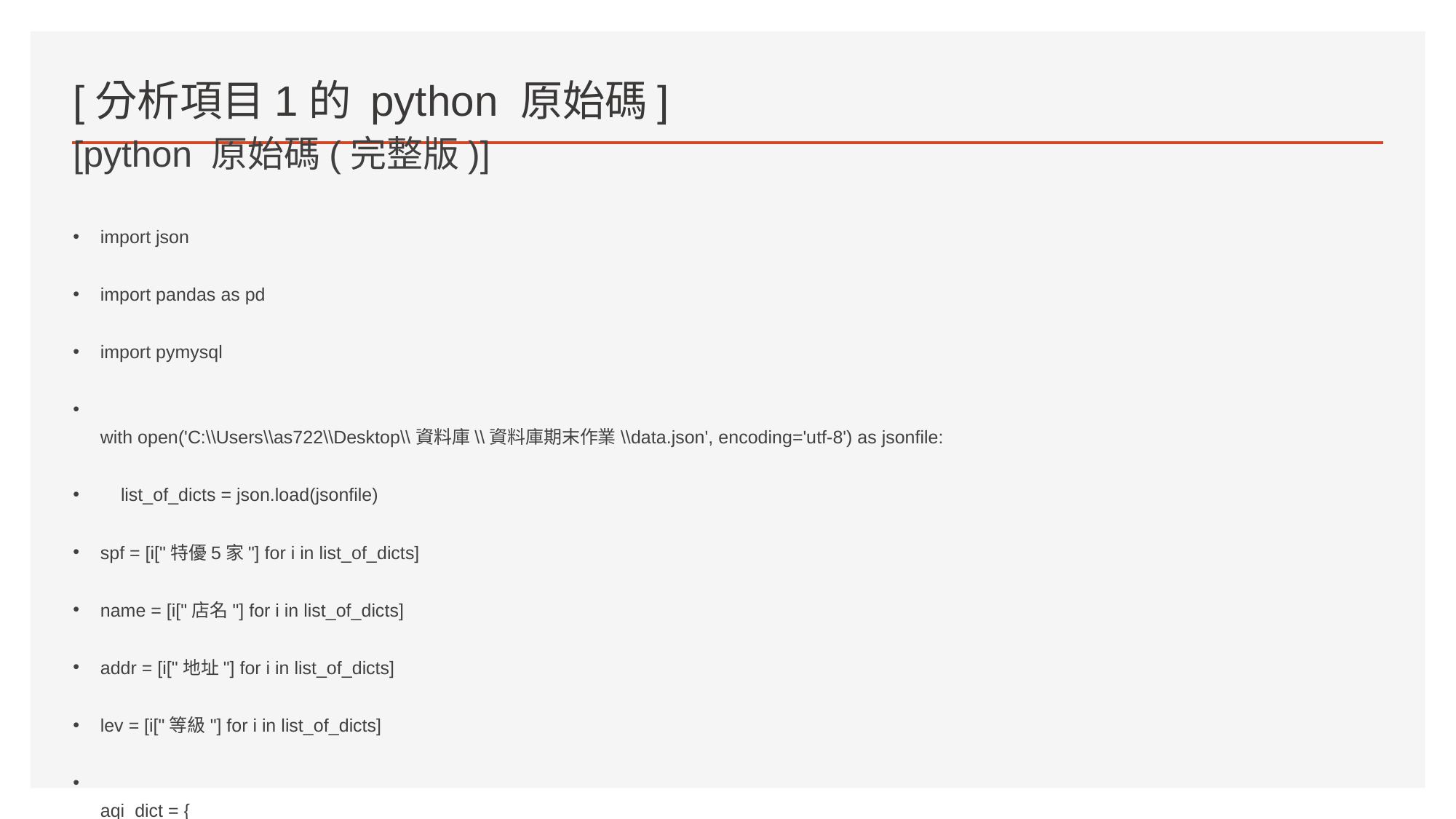

# [分析項目1的 python 原始碼]
[python 原始碼(完整版)]
import json
import pandas as pd
import pymysql
with open('C:\\Users\\as722\\Desktop\\資料庫\\資料庫期末作業\\data.json', encoding='utf-8') as jsonfile:
    list_of_dicts = json.load(jsonfile)
spf = [i["特優5家"] for i in list_of_dicts]
name = [i["店名"] for i in list_of_dicts]
addr = [i["地址"] for i in list_of_dicts]
lev = [i["等級"] for i in list_of_dicts]
aqi_dict = {
    "SPF": spf,
    "NAME": name,
    "ADDR": addr,
    "LEV": lev
}
conn = pymysql.connect(host='localhost',port=3306,user='root',password='n226165528',db='db_demo',charset='utf8')
cursor = conn.cursor()
cursor.execute("SELECT VERSION()")
data = cursor.fetchone()
print("Database version : %s " % data) # 結果表明已經連線成功
for i in range(len(spf)):
    spf = aqi_dict['SPF'][i]
    name = aqi_dict['NAME'][i]
    addr = aqi_dict['ADDR'][i]
    lev = aqi_dict['LEV'][i]
    print(spf, name, addr, lev)
    cursor.execute("INSERT INTO db_demo.db_final(Special_five, name, address, level)VALUES('{0}','{1}','{2}', '{3}');".format(spf, name, addr, lev))
conn.commit()
cursor.close()
conn.close()